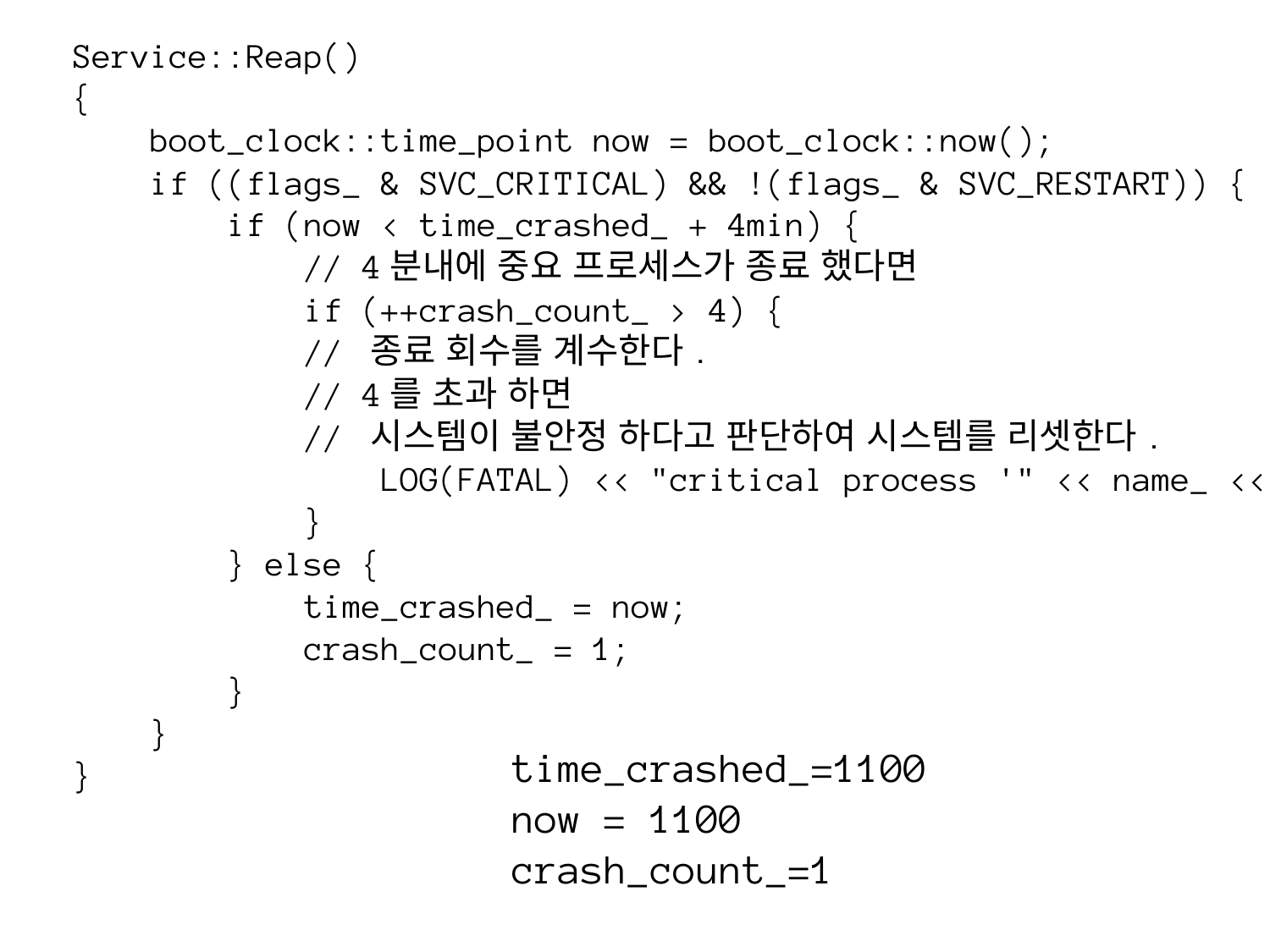

Service::Reap()
{
    boot_clock::time_point now = boot_clock::now();
    if ((flags_ & SVC_CRITICAL) && !(flags_ & SVC_RESTART)) {
        if (now < time_crashed_ + 4min) {
            // 4분내에 중요 프로세스가 종료 했다면
            if (++crash_count_ > 4) {
            // 종료 회수를 계수한다.
            // 4를 초과 하면
            // 시스템이 불안정 하다고 판단하여 시스템를 리셋한다.
                LOG(FATAL) << "critical process '" << name_ << "' exited 4 times in 4 minutes";
            }
        } else {
            time_crashed_ = now;
            crash_count_ = 1;
        }
    }
}
time_crashed_=1100
now = 1100
crash_count_=1